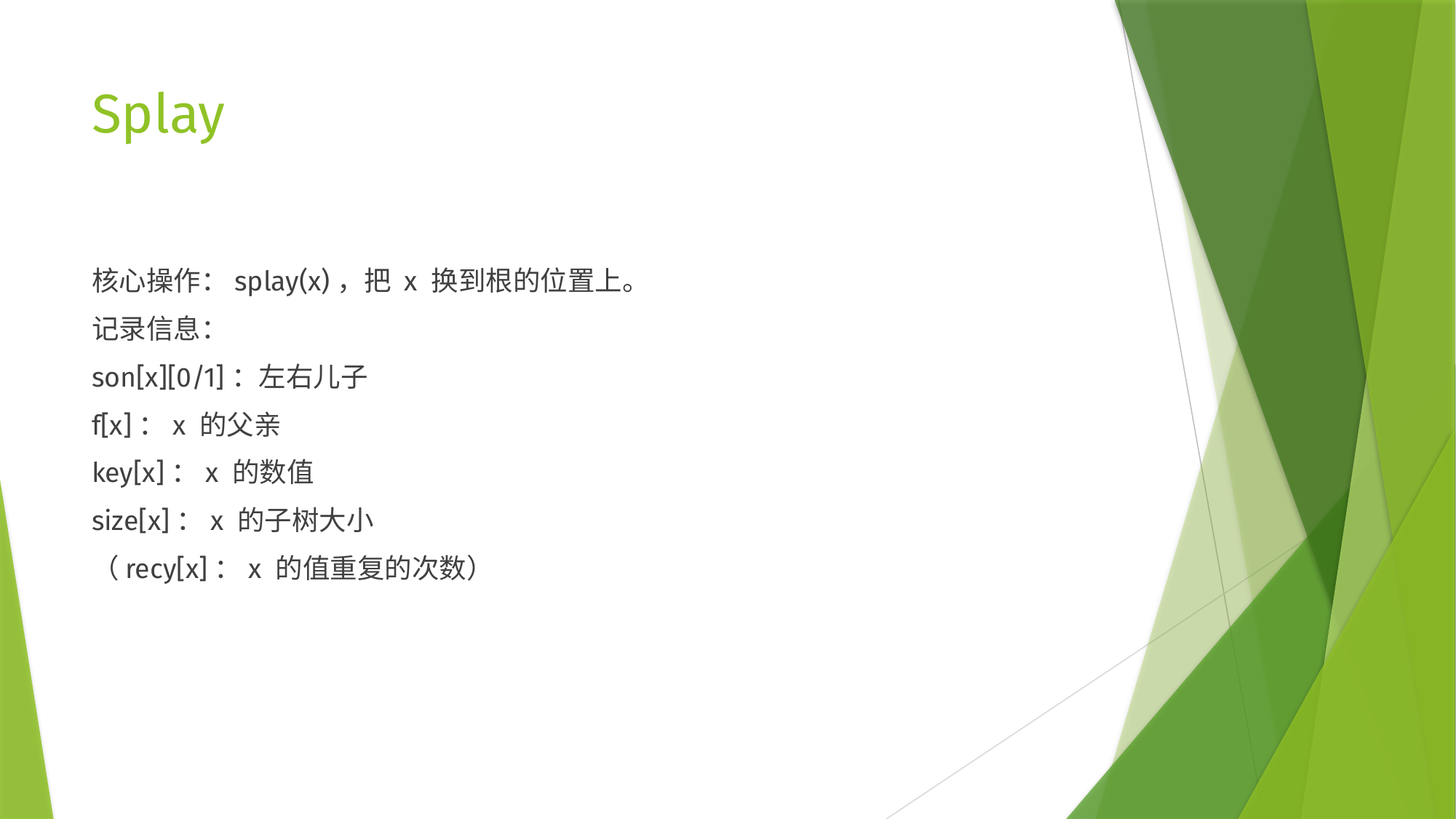

# Splay
核心操作：splay(x)，把 x 换到根的位置上。
记录信息：
son[x][0/1]：左右儿子
f[x]：x 的父亲
key[x]：x 的数值
size[x]：x 的子树大小
（recy[x]：x 的值重复的次数）